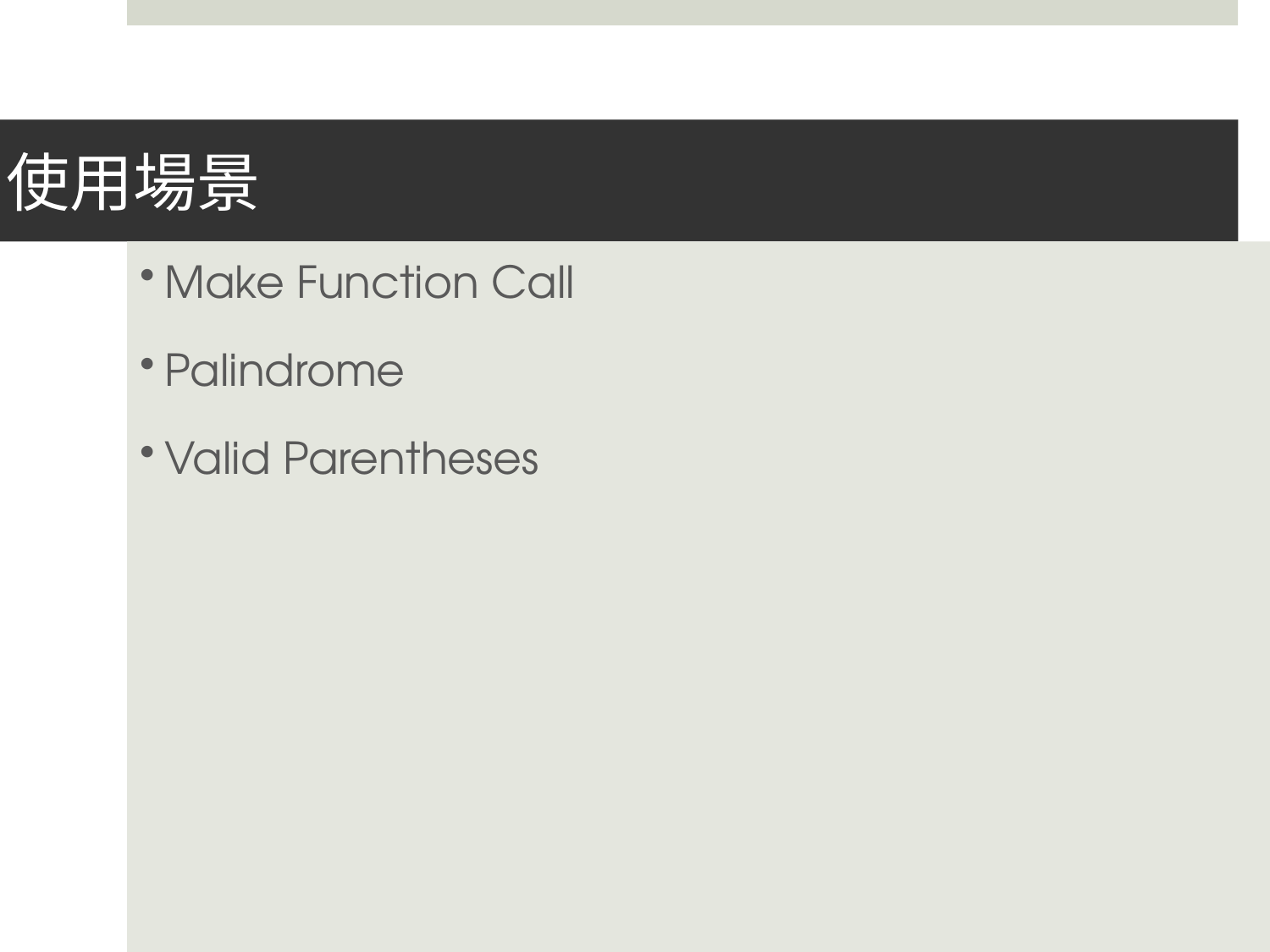

# 使用場景
Make Function Call
Palindrome
Valid Parentheses